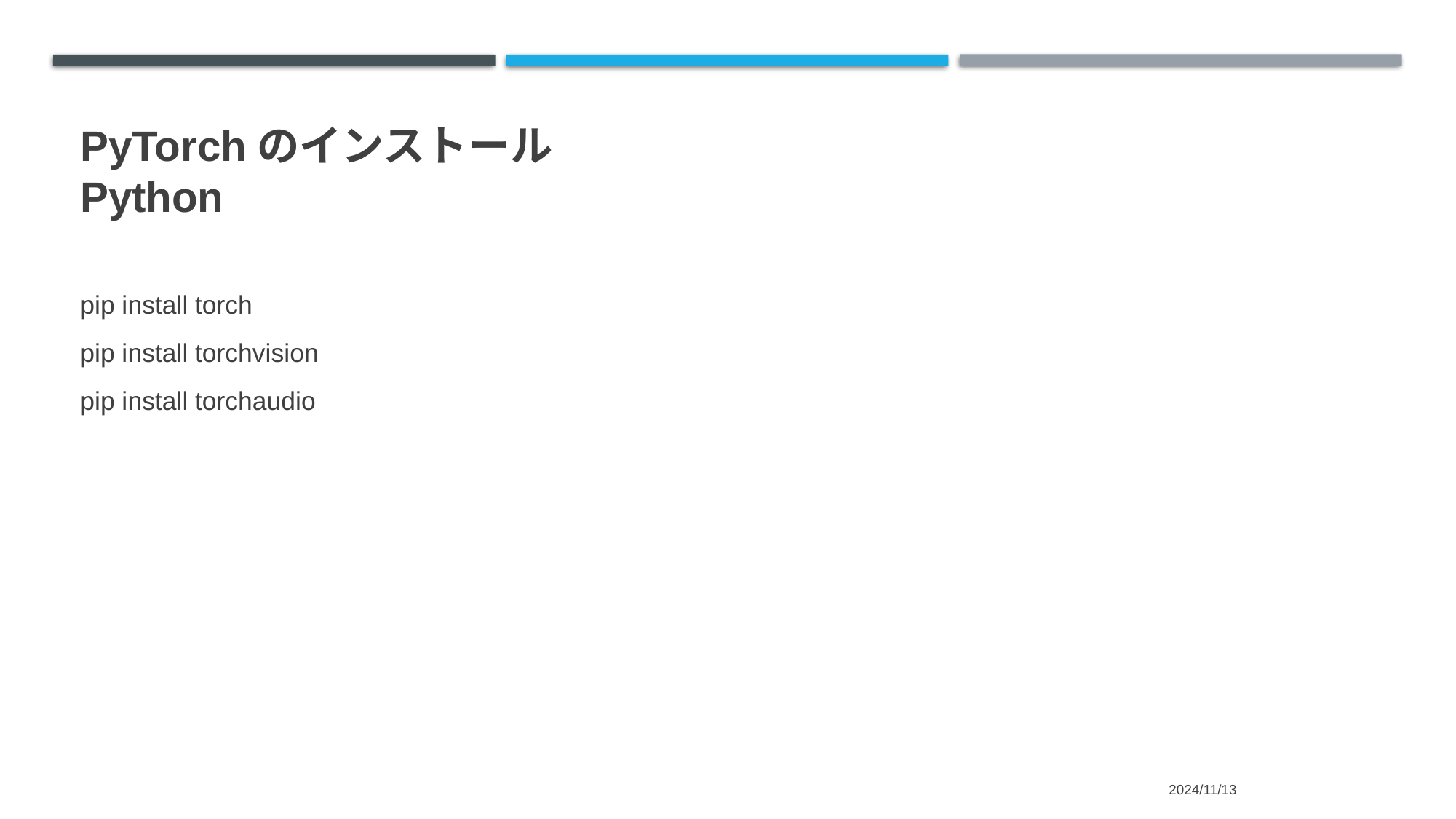

# PyTorchのインストール Python
pip install torch
pip install torchvision
pip install torchaudio

2024/11/13